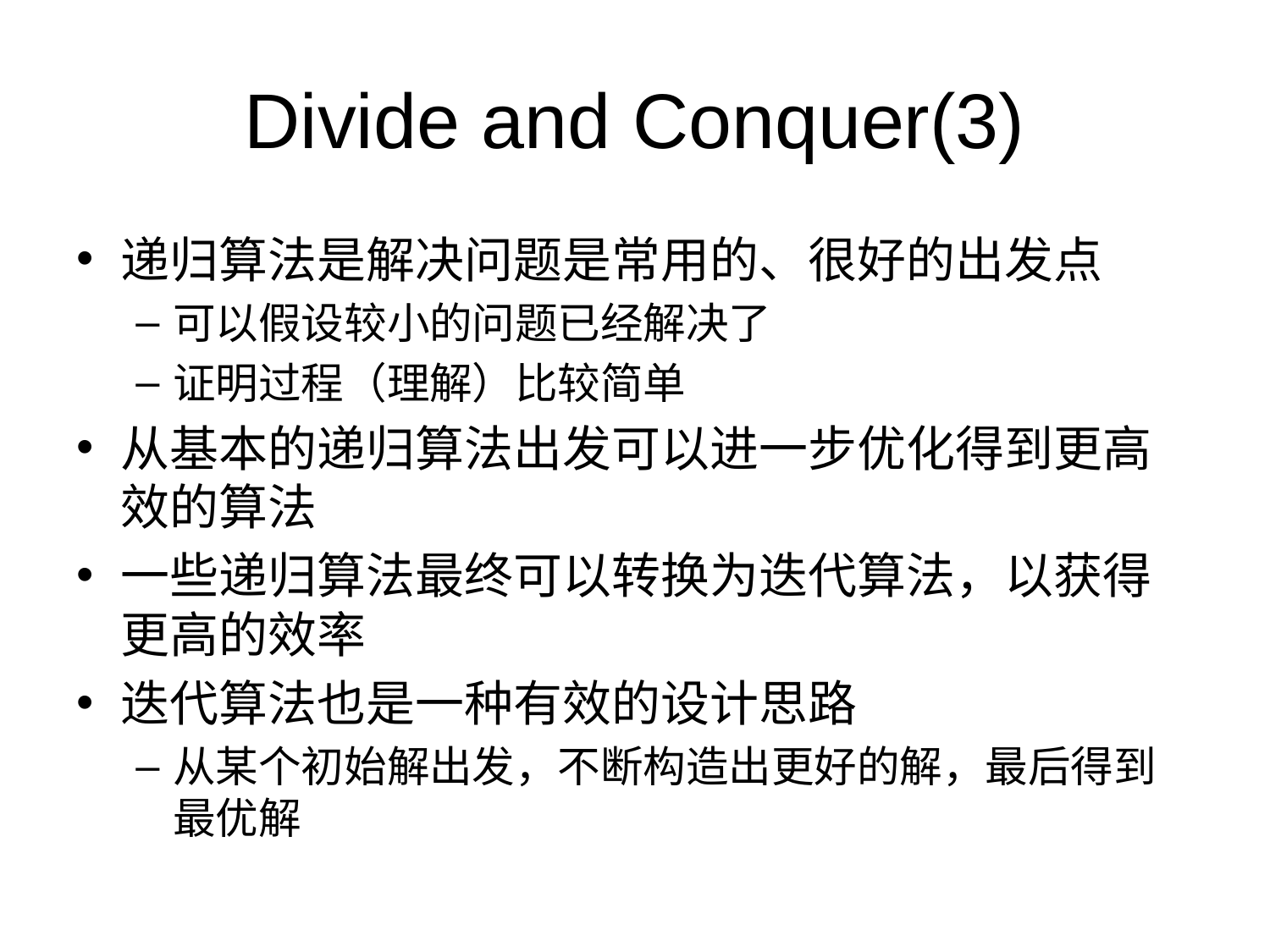

# Divide and Conquer(3)
递归算法是解决问题是常用的、很好的出发点
可以假设较小的问题已经解决了
证明过程（理解）比较简单
从基本的递归算法出发可以进一步优化得到更高效的算法
一些递归算法最终可以转换为迭代算法，以获得更高的效率
迭代算法也是一种有效的设计思路
从某个初始解出发，不断构造出更好的解，最后得到最优解